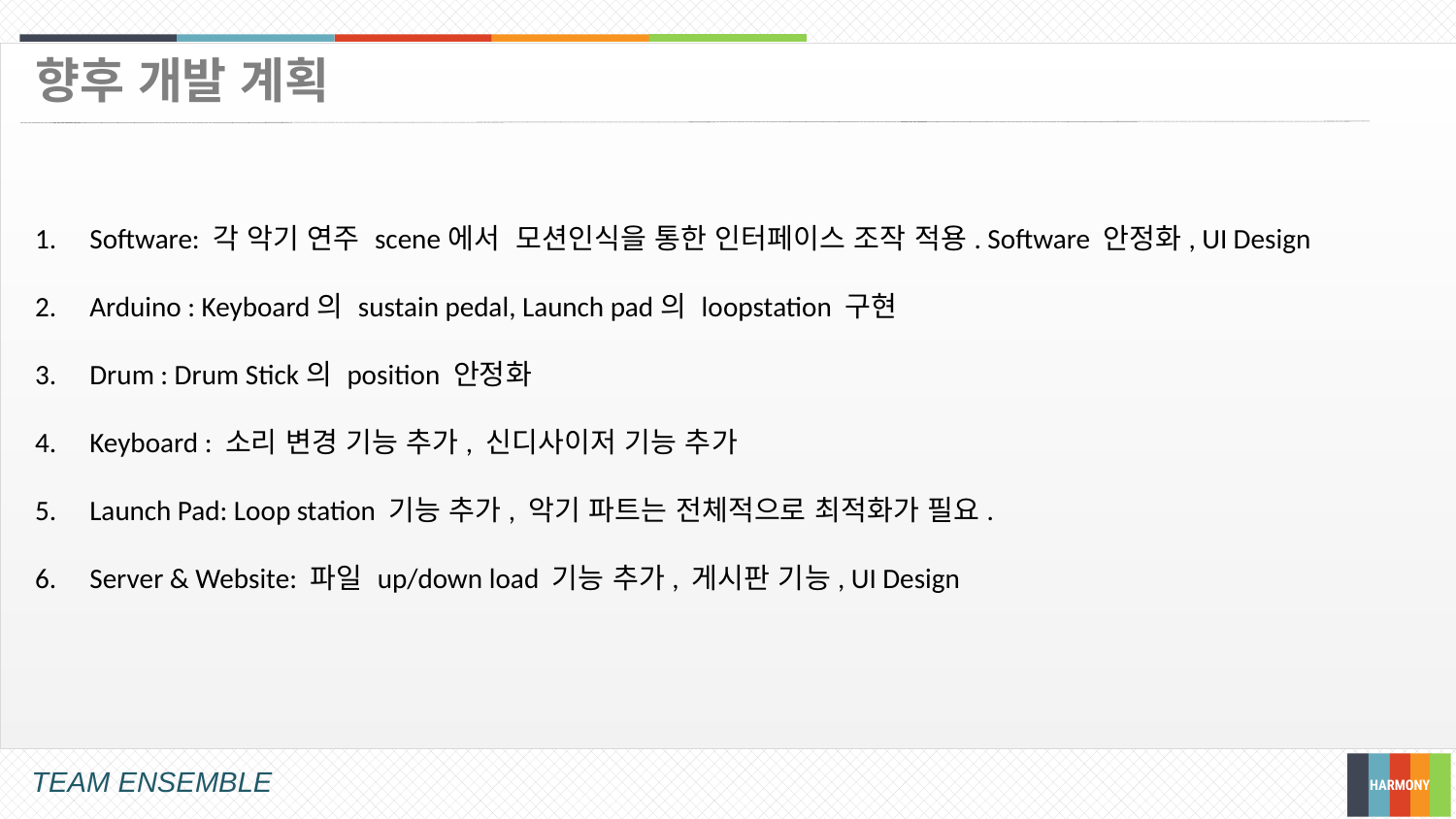

향후 개발 계획

Software: 각 악기 연주 scene에서  모션인식을 통한 인터페이스 조작 적용. Software 안정화, UI Design

Arduino : Keyboard의 sustain pedal, Launch pad의 loopstation 구현

Drum : Drum Stick의 position 안정화

Keyboard : 소리 변경 기능 추가, 신디사이저 기능 추가

Launch Pad: Loop station 기능 추가, 악기 파트는 전체적으로 최적화가 필요.

Server & Website: 파일 up/down load 기능 추가, 게시판 기능, UI Design